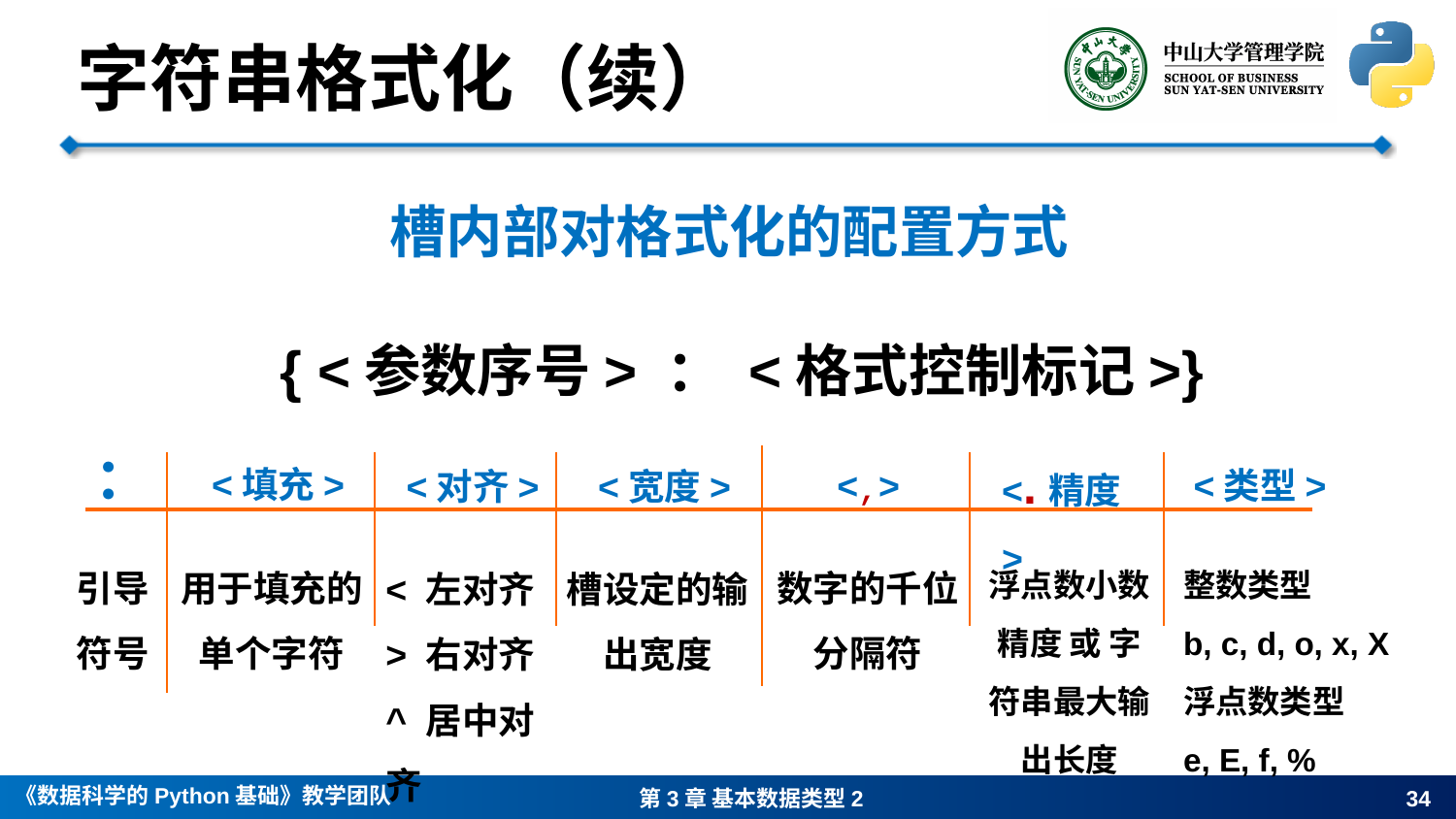

字符串格式化（续）
槽内部对格式化的配置方式
{ <参数序号> ： <格式控制标记>}
：
<.精度>
<填充>
<类型>
<,>
<宽度>
<对齐>
引导符号
数字的千位分隔符
用于填充的单个字符
< 左对齐
> 右对齐
^ 居中对齐
槽设定的输出宽度
浮点数小数精度 或 字符串最大输出长度
整数类型
b, c, d, o, x, X
浮点数类型
e, E, f, %
34